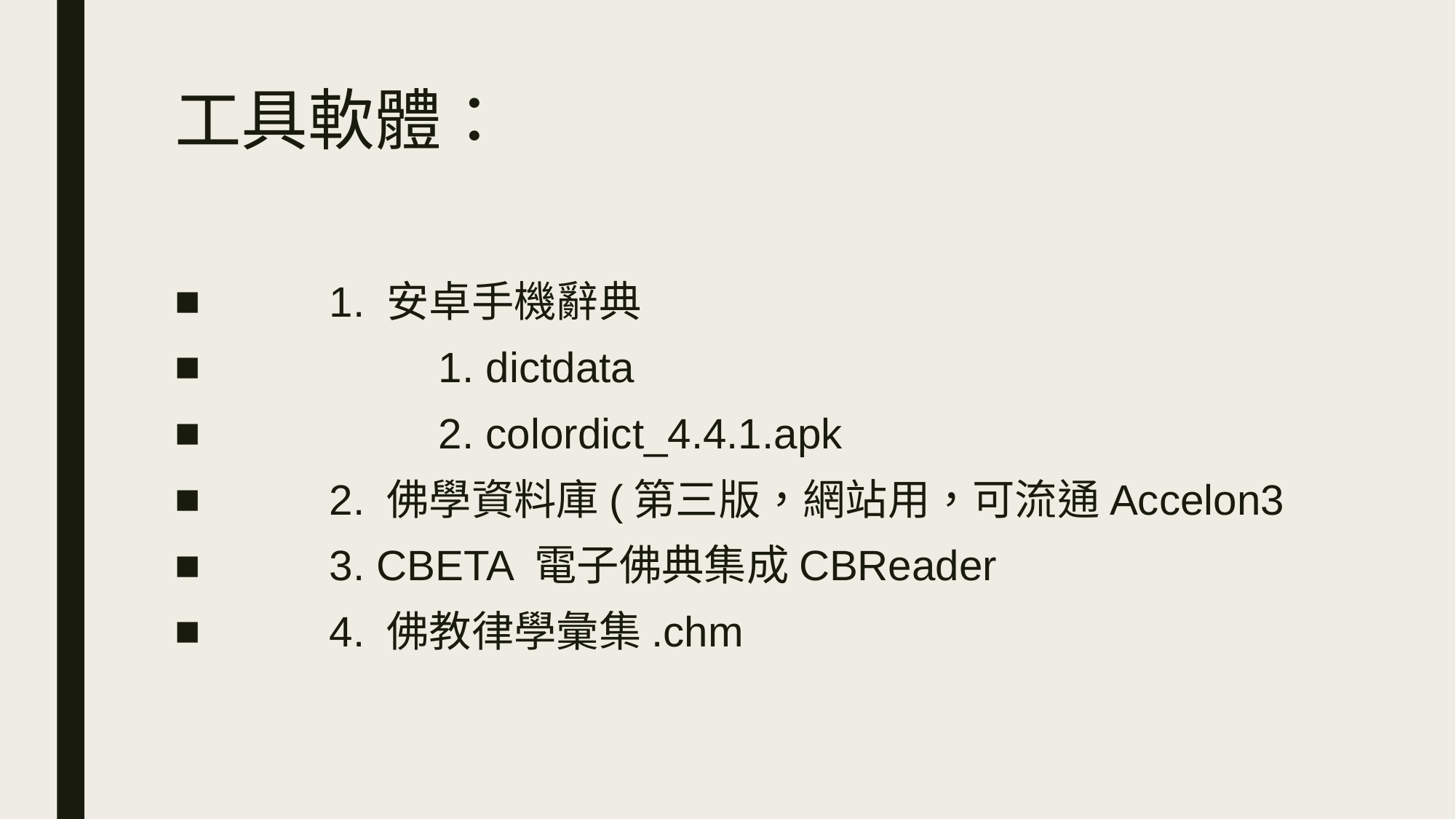

# 工具軟體：
 	1. 安卓手機辭典
		1. dictdata
		2. colordict_4.4.1.apk
	2. 佛學資料庫(第三版，網站用，可流通Accelon3
	3. CBETA 電子佛典集成CBReader
	4. 佛教律學彙集.chm